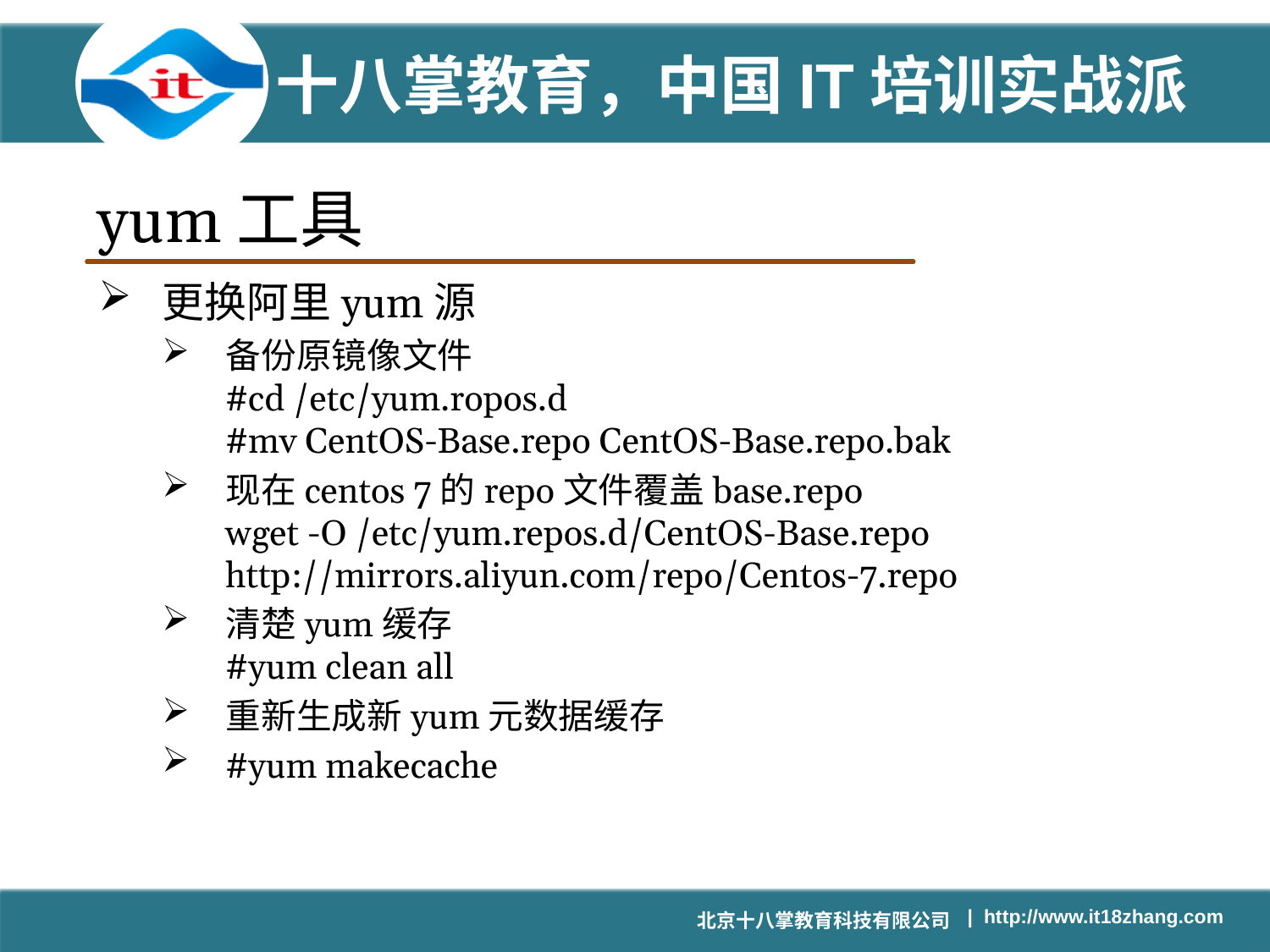

# yum工具
更换阿里yum源
备份原镜像文件
#cd /etc/yum.ropos.d
#mv CentOS-Base.repo CentOS-Base.repo.bak
现在centos 7的repo文件覆盖base.repo
wget -O /etc/yum.repos.d/CentOS-Base.repo http://mirrors.aliyun.com/repo/Centos-7.repo
清楚yum缓存
#yum clean all
重新生成新yum元数据缓存
#yum makecache